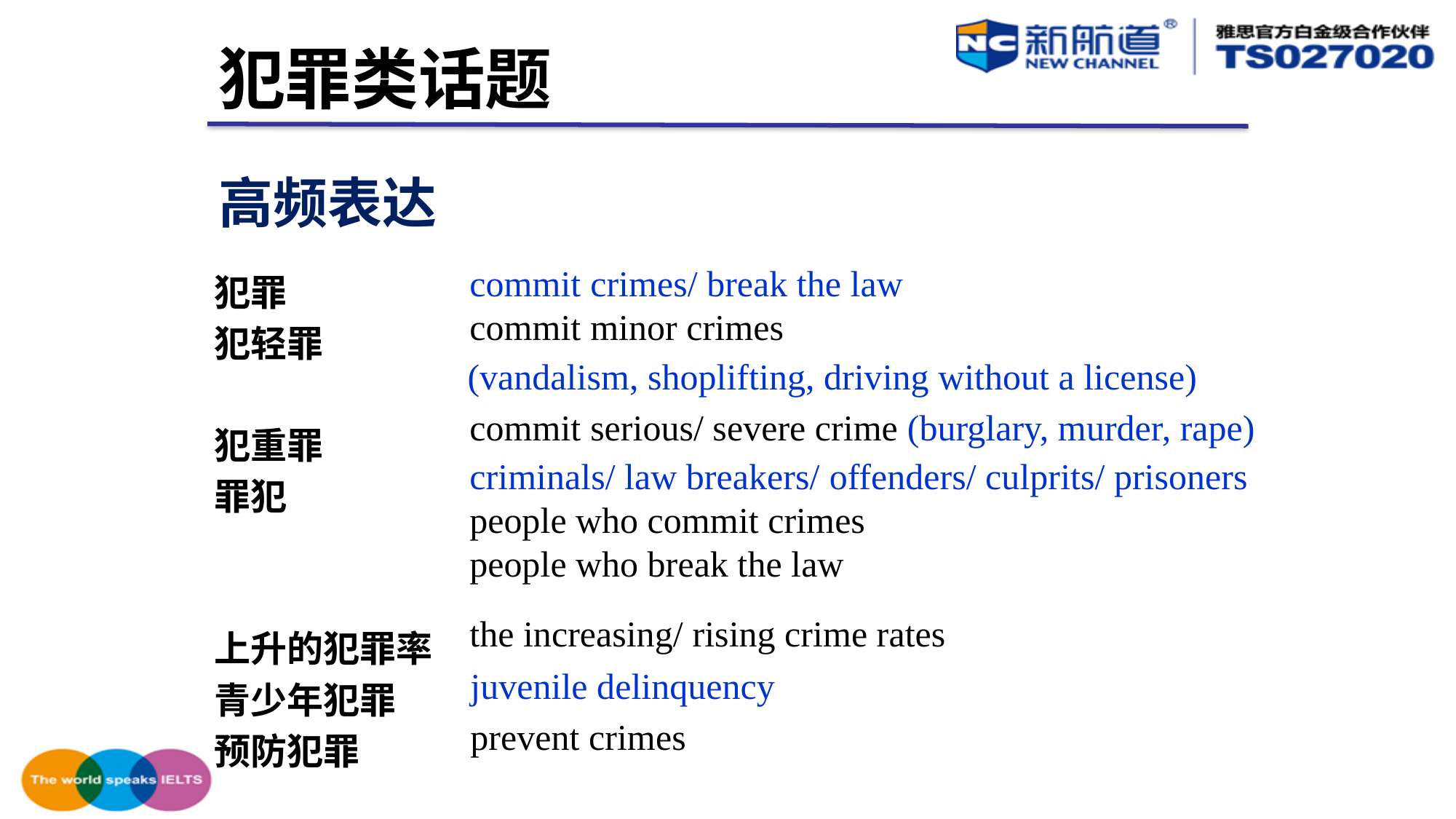

犯罪类话题
高频表达
commit crimes/ break the law
犯罪
犯轻罪

犯重罪
罪犯

上升的犯罪率
青少年犯罪
预防犯罪

commit minor crimes
 (vandalism, shoplifting, driving without a license)
commit serious/ severe crime (burglary, murder, rape)
criminals/ law breakers/ offenders/ culprits/ prisoners
people who commit crimes
people who break the law
the increasing/ rising crime rates
juvenile delinquency
prevent crimes